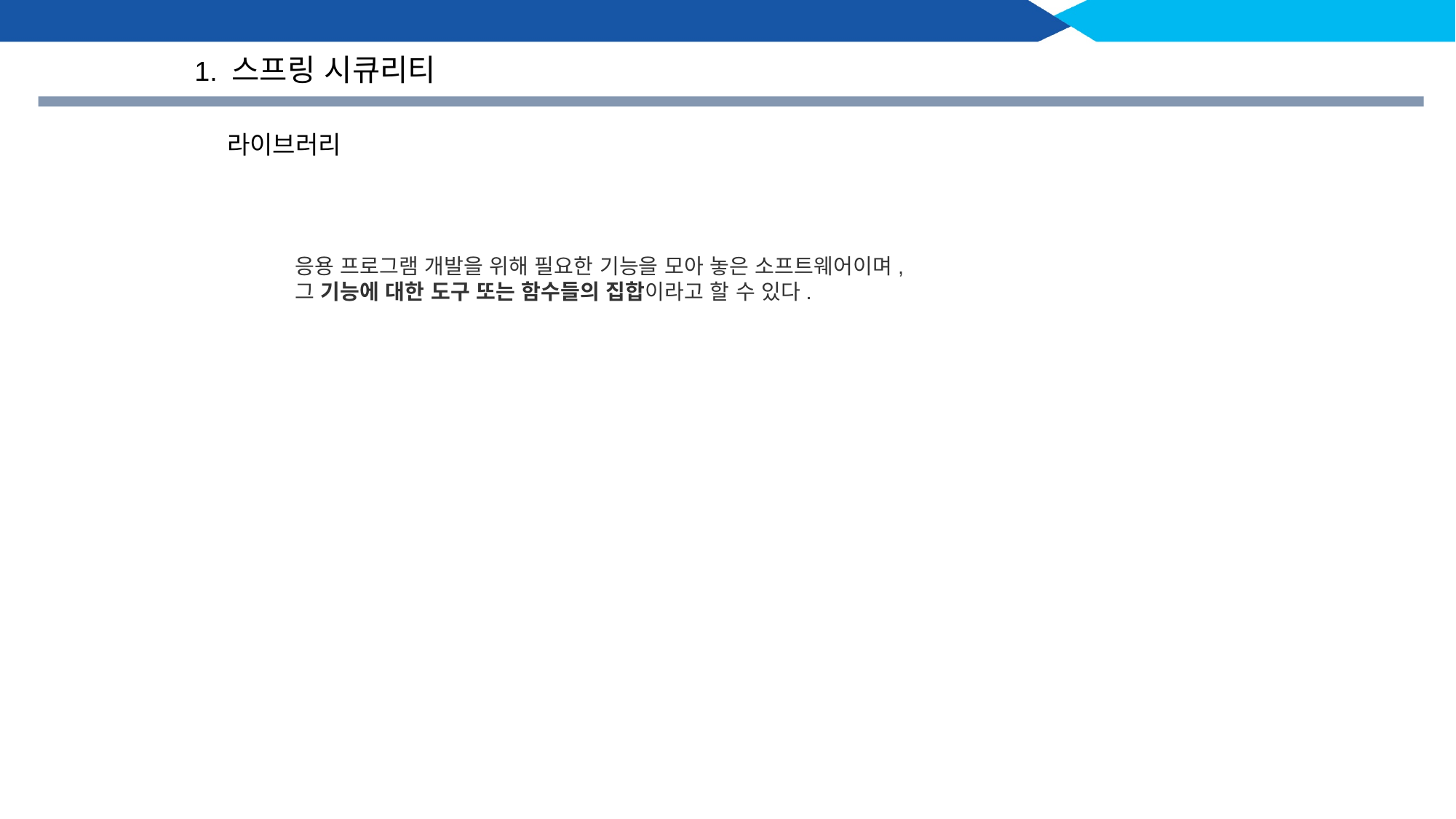

1. 스프링 시큐리티
라이브러리
응용 프로그램 개발을 위해 필요한 기능을 모아 놓은 소프트웨어이며,
그 기능에 대한 도구 또는 함수들의 집합이라고 할 수 있다.